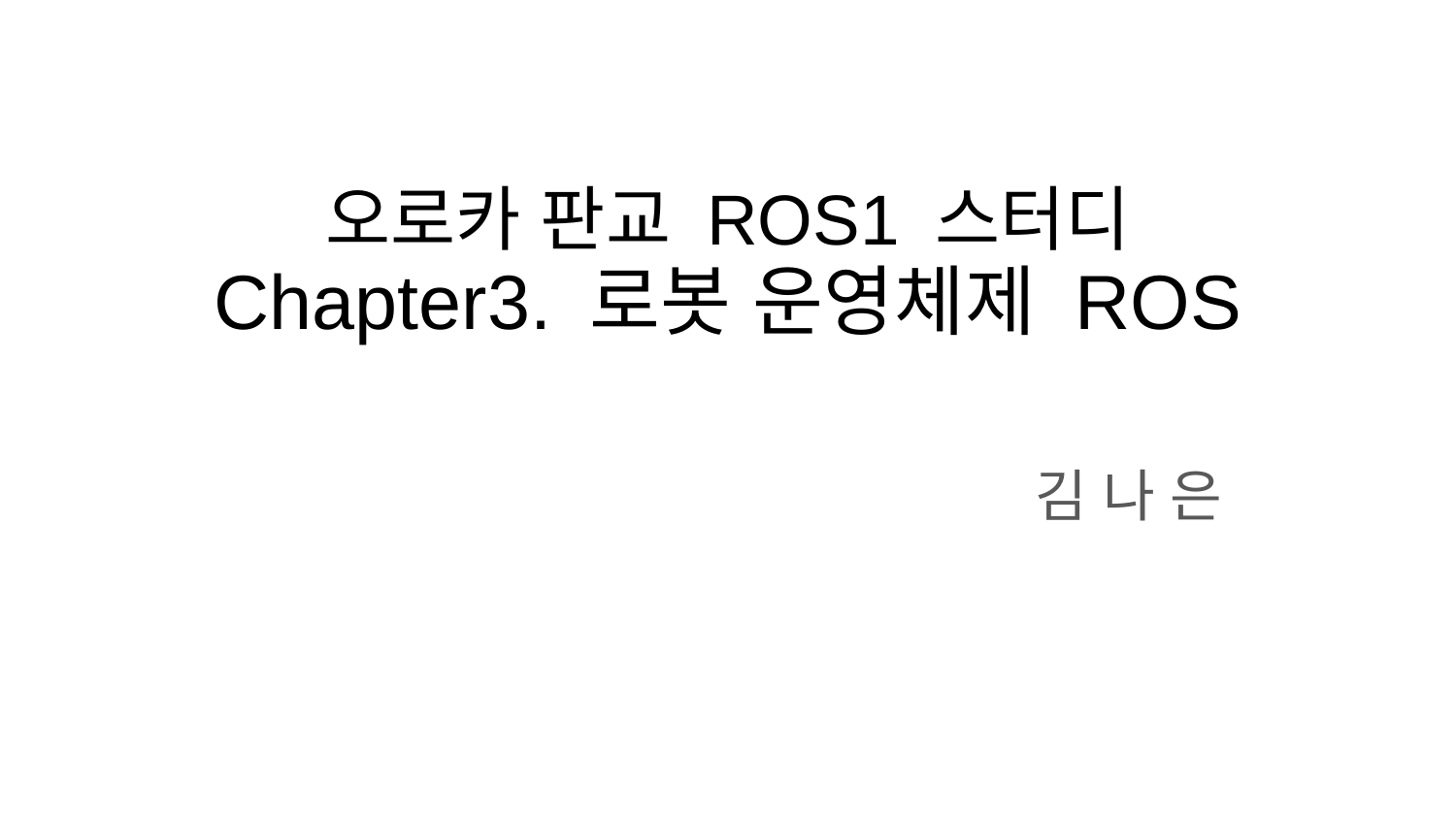

오로카 판교 ROS1 스터디
Chapter3. 로봇 운영체제 ROS
김 나 은